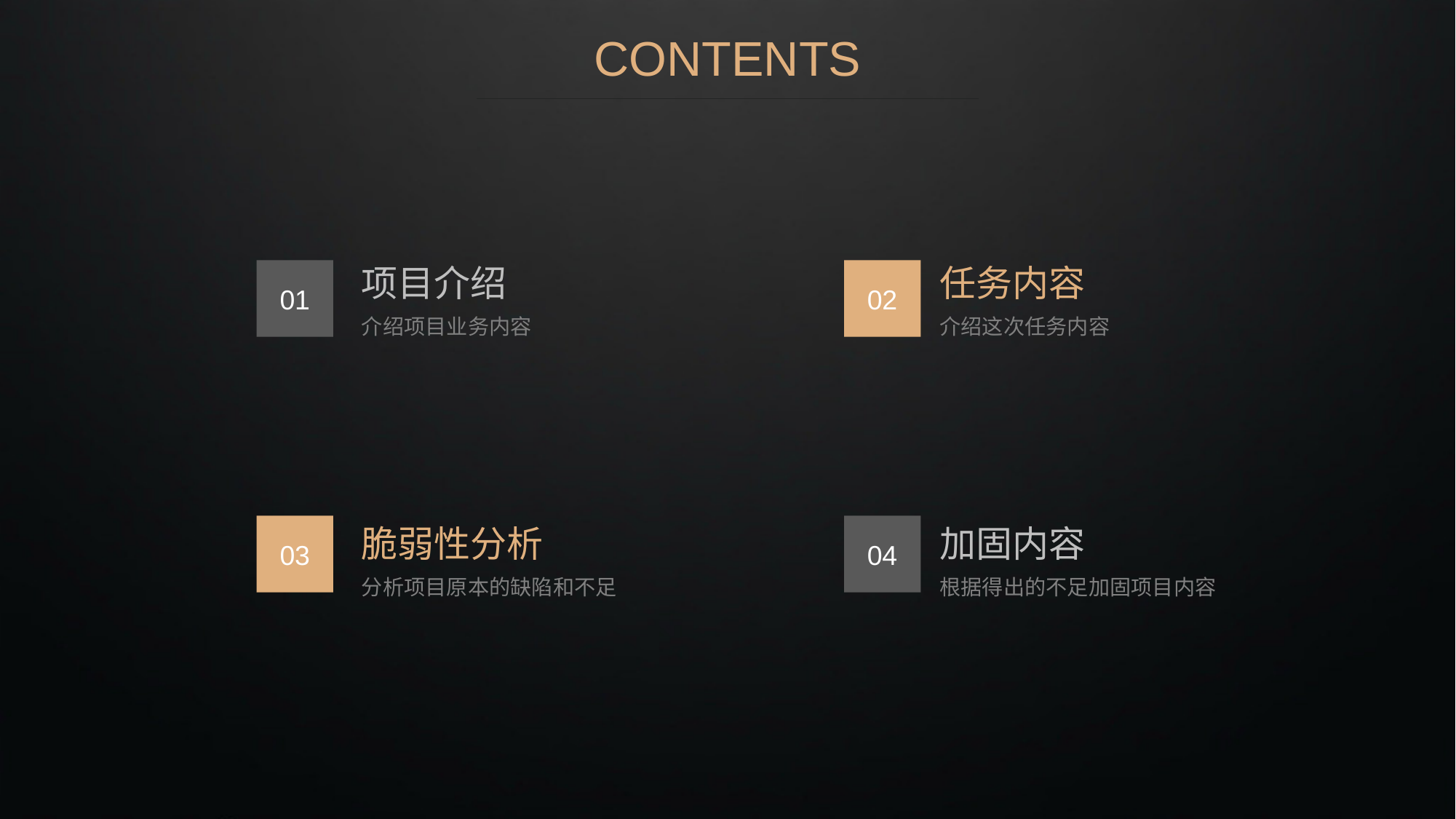

CONTENTS
项目介绍
任务内容
01
02
介绍项目业务内容
介绍这次任务内容
脆弱性分析
加固内容
03
04
分析项目原本的缺陷和不足
根据得出的不足加固项目内容